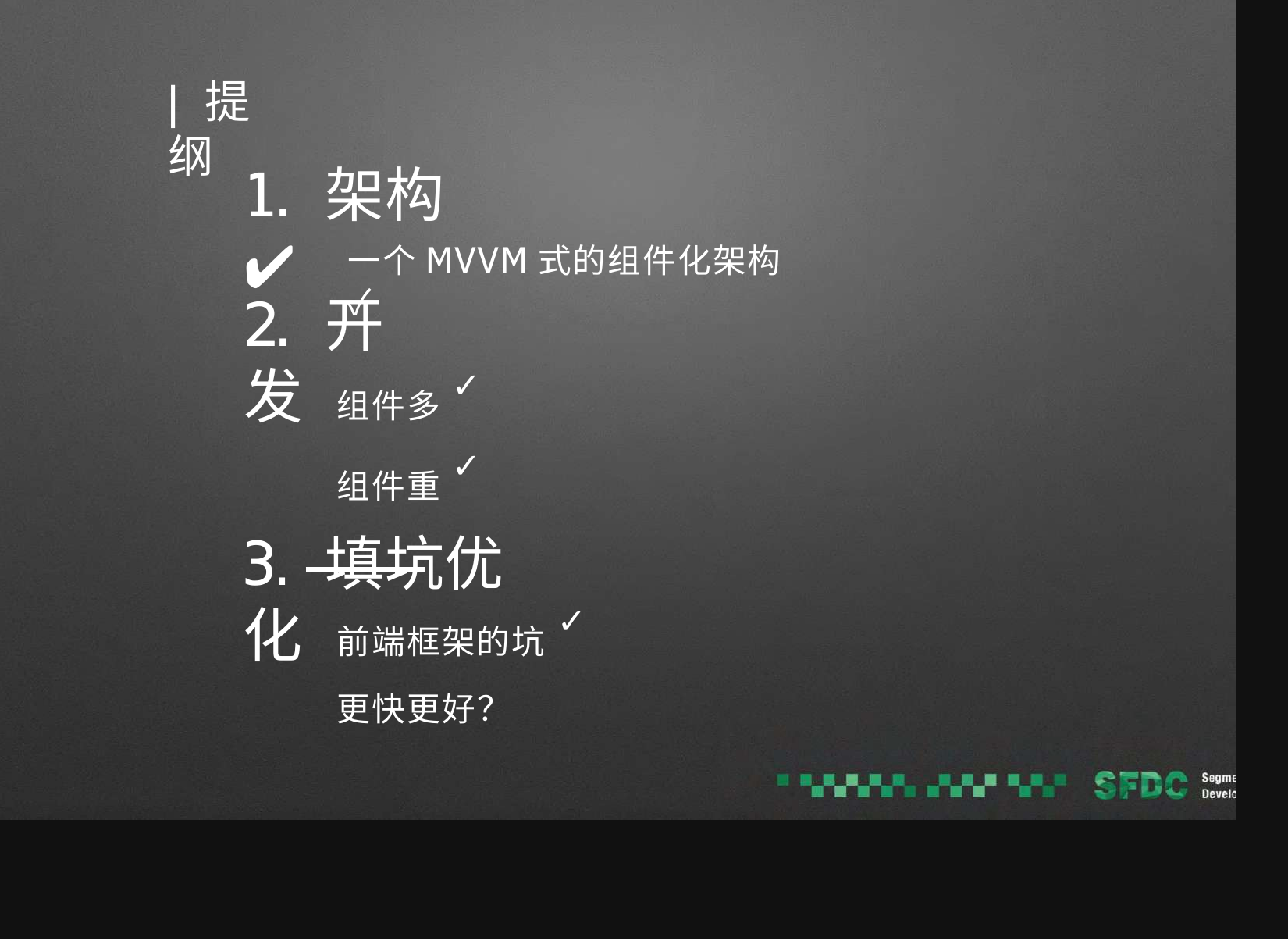

| 提纲
# 1. 架构 ✔
一个MVVM式的组件化架构 ✓
2. 开发
✓
组件多

✓
组件重
3. 填坑优化

✓
前端框架的坑
更快更好？